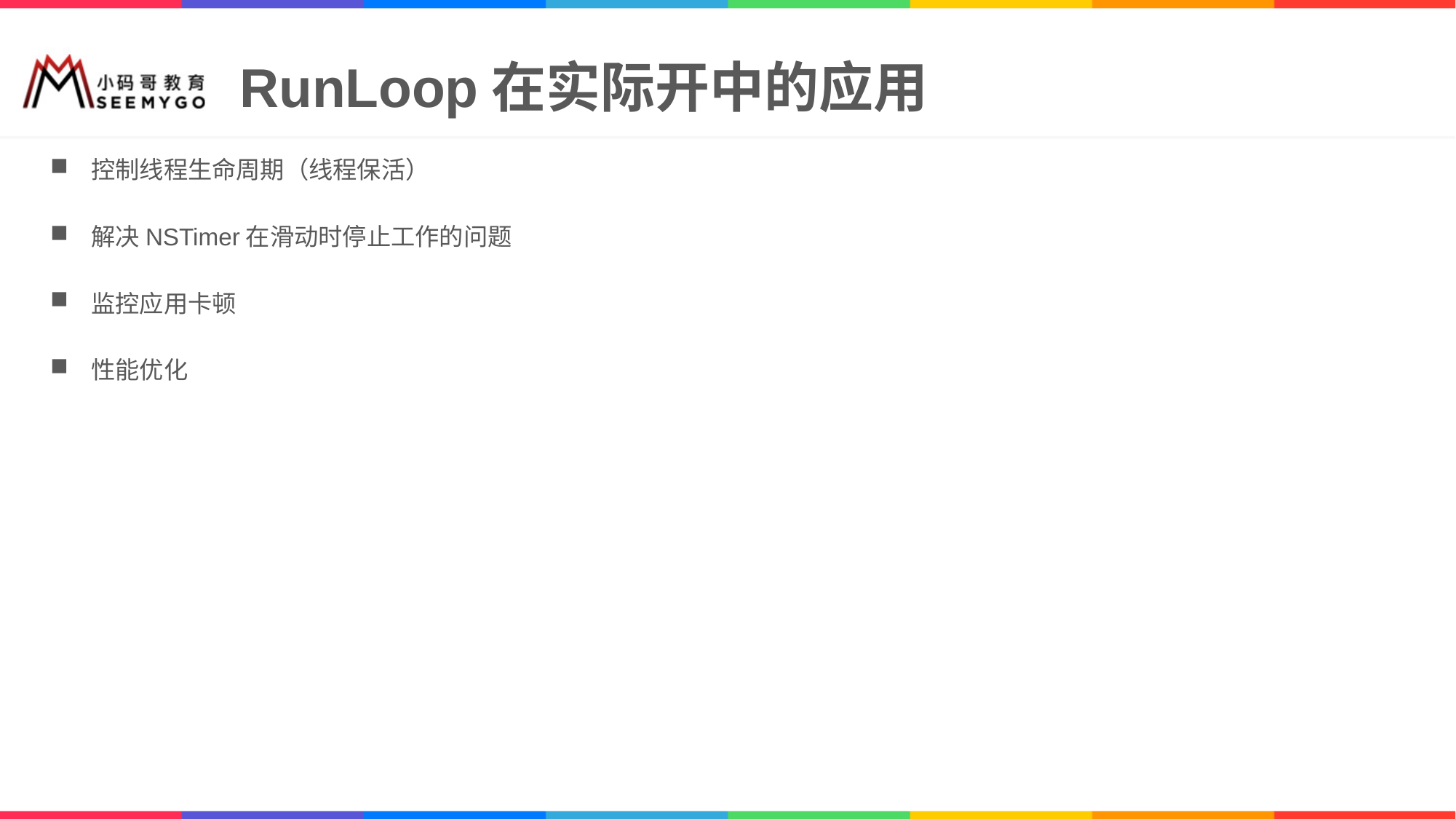

# RunLoop在实际开中的应用
控制线程生命周期（线程保活）

解决NSTimer在滑动时停止工作的问题

监控应用卡顿

性能优化